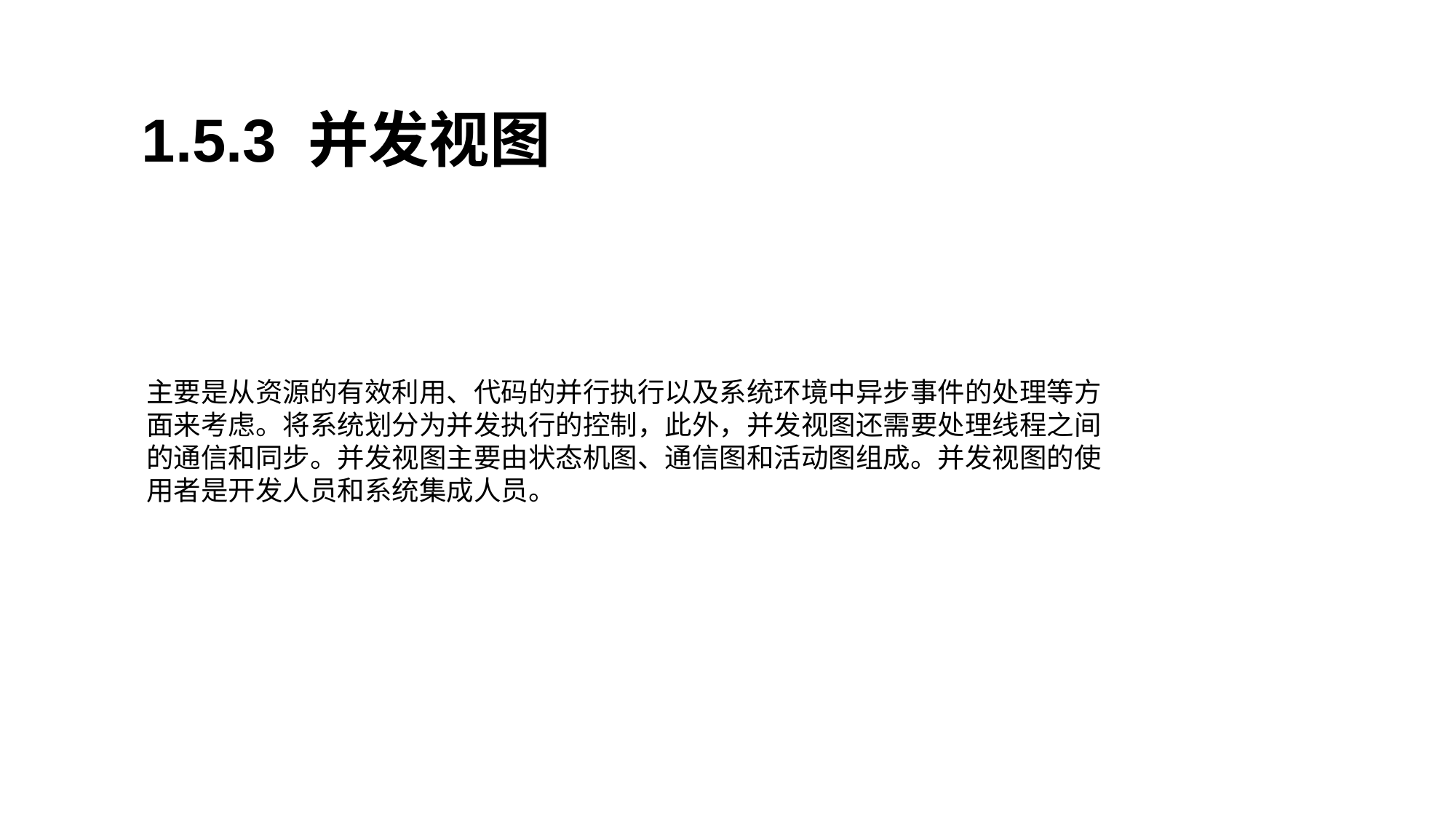

1.5.3 并发视图
主要是从资源的有效利用、代码的并行执行以及系统环境中异步事件的处理等方面来考虑。将系统划分为并发执行的控制，此外，并发视图还需要处理线程之间的通信和同步。并发视图主要由状态机图、通信图和活动图组成。并发视图的使用者是开发人员和系统集成人员。